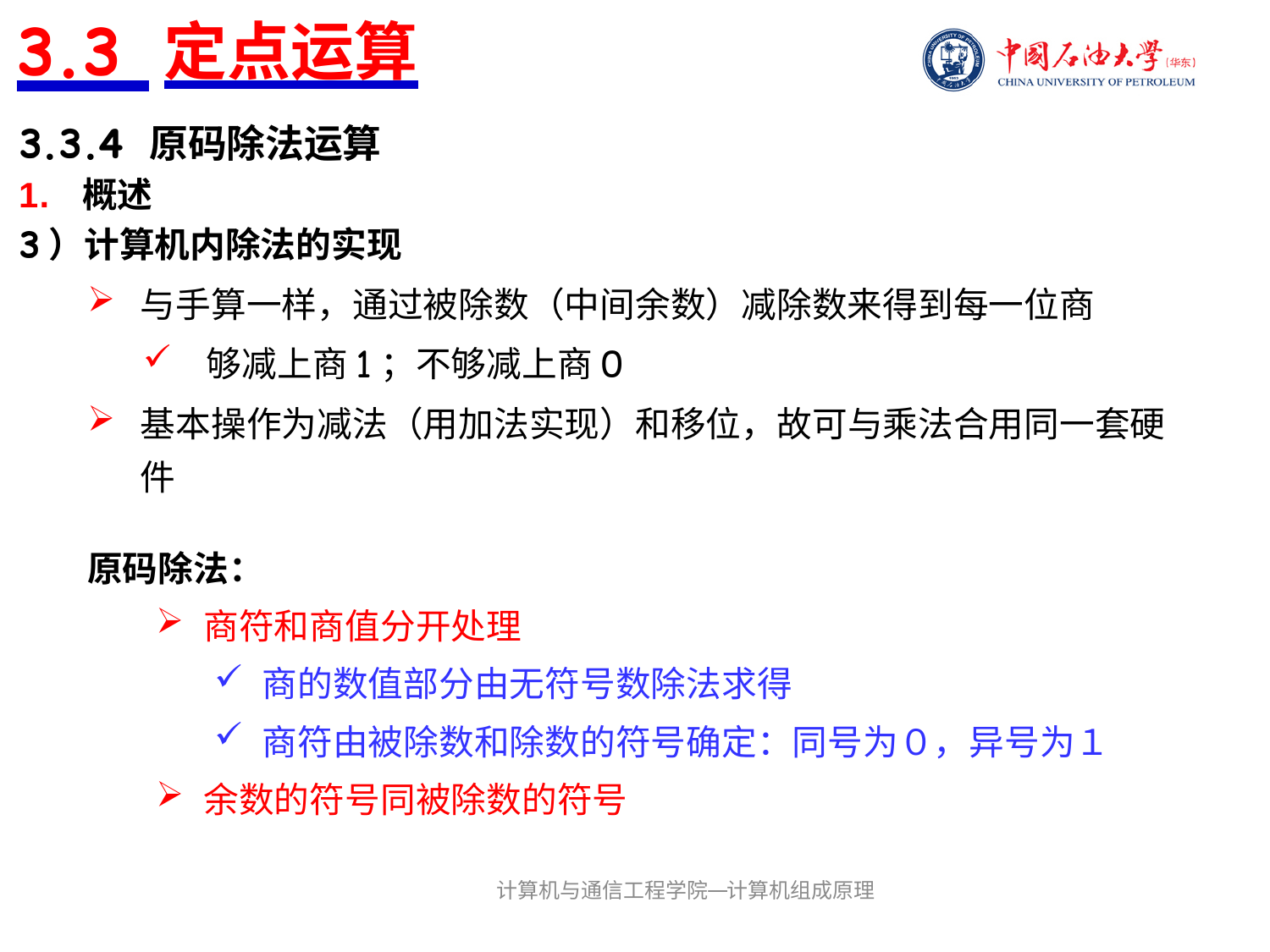

# 3.3 定点运算
3.3.4 原码除法运算
概述
3）计算机内除法的实现
与手算一样，通过被除数（中间余数）减除数来得到每一位商
够减上商1；不够减上商0
基本操作为减法（用加法实现）和移位，故可与乘法合用同一套硬件
原码除法：
商符和商值分开处理
商的数值部分由无符号数除法求得
商符由被除数和除数的符号确定：同号为０，异号为１
余数的符号同被除数的符号

72
计算机与通信工程学院—计算机组成原理